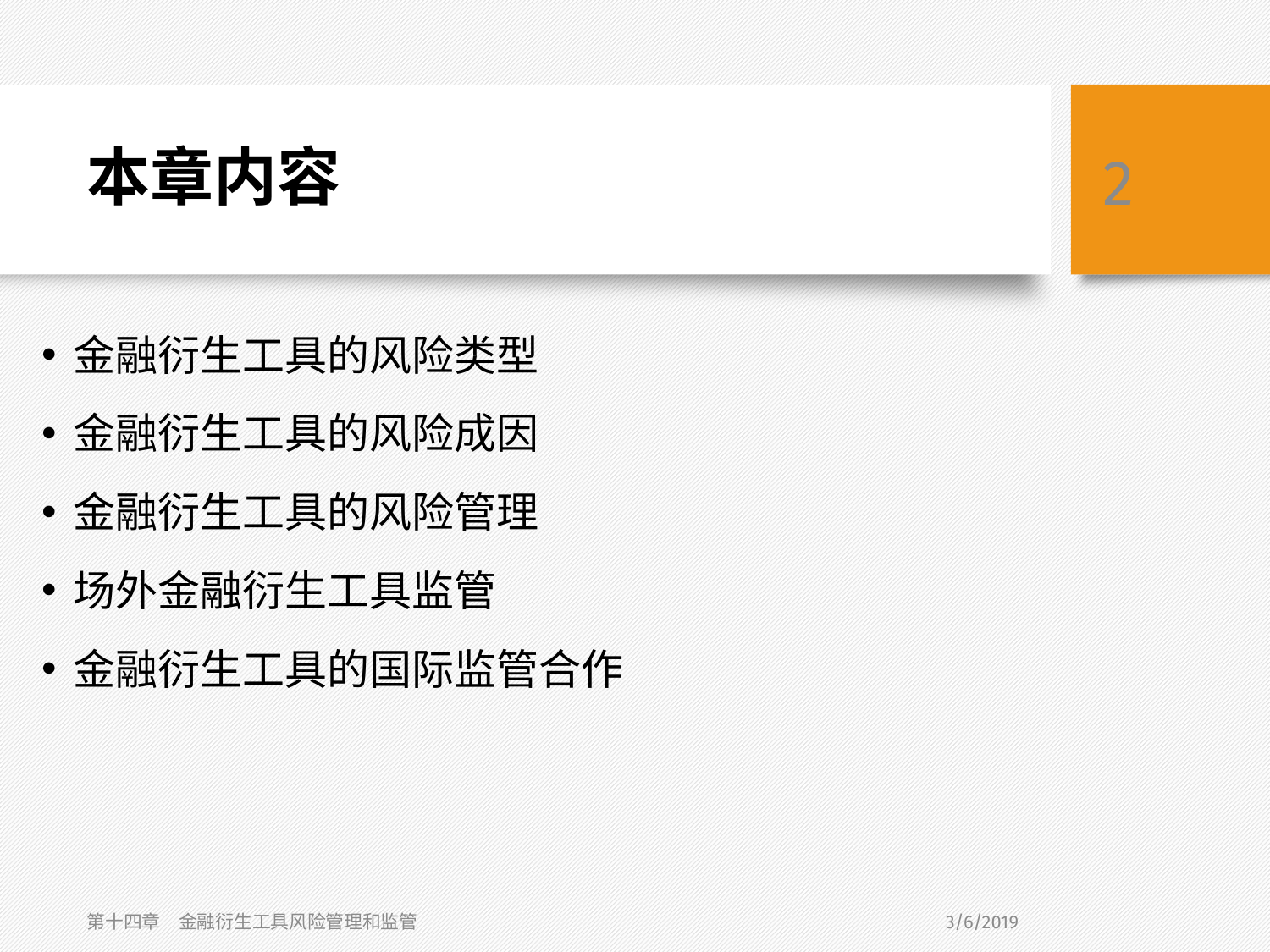

# 本章内容
2
金融衍生工具的风险类型
金融衍生工具的风险成因
金融衍生工具的风险管理
场外金融衍生工具监管
金融衍生工具的国际监管合作
3/6/2019
第十四章　金融衍生工具风险管理和监管